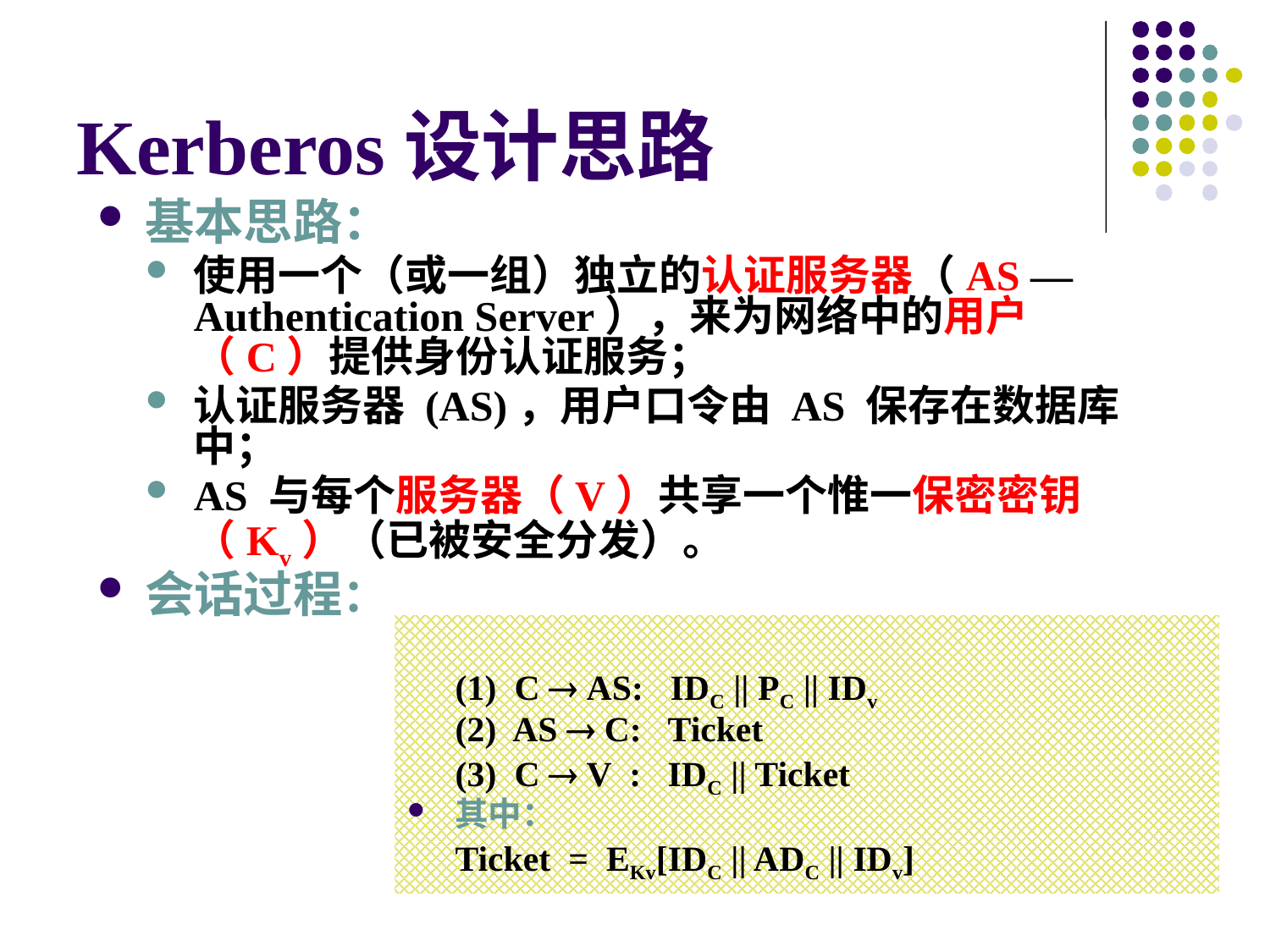

# Kerberos设计思路
基本思路：
使用一个（或一组）独立的认证服务器（AS —Authentication Server），来为网络中的用户（C）提供身份认证服务；
认证服务器 (AS)，用户口令由 AS 保存在数据库中；
AS 与每个服务器（V）共享一个惟一保密密钥（Kv）（已被安全分发）。
会话过程：

(1)  C → AS:   IDC || PC || IDv
(2)  AS → C:   Ticket
(3)  C → V  :   IDC || Ticket
其中：
Ticket  =  EKv[IDC || ADC || IDv]